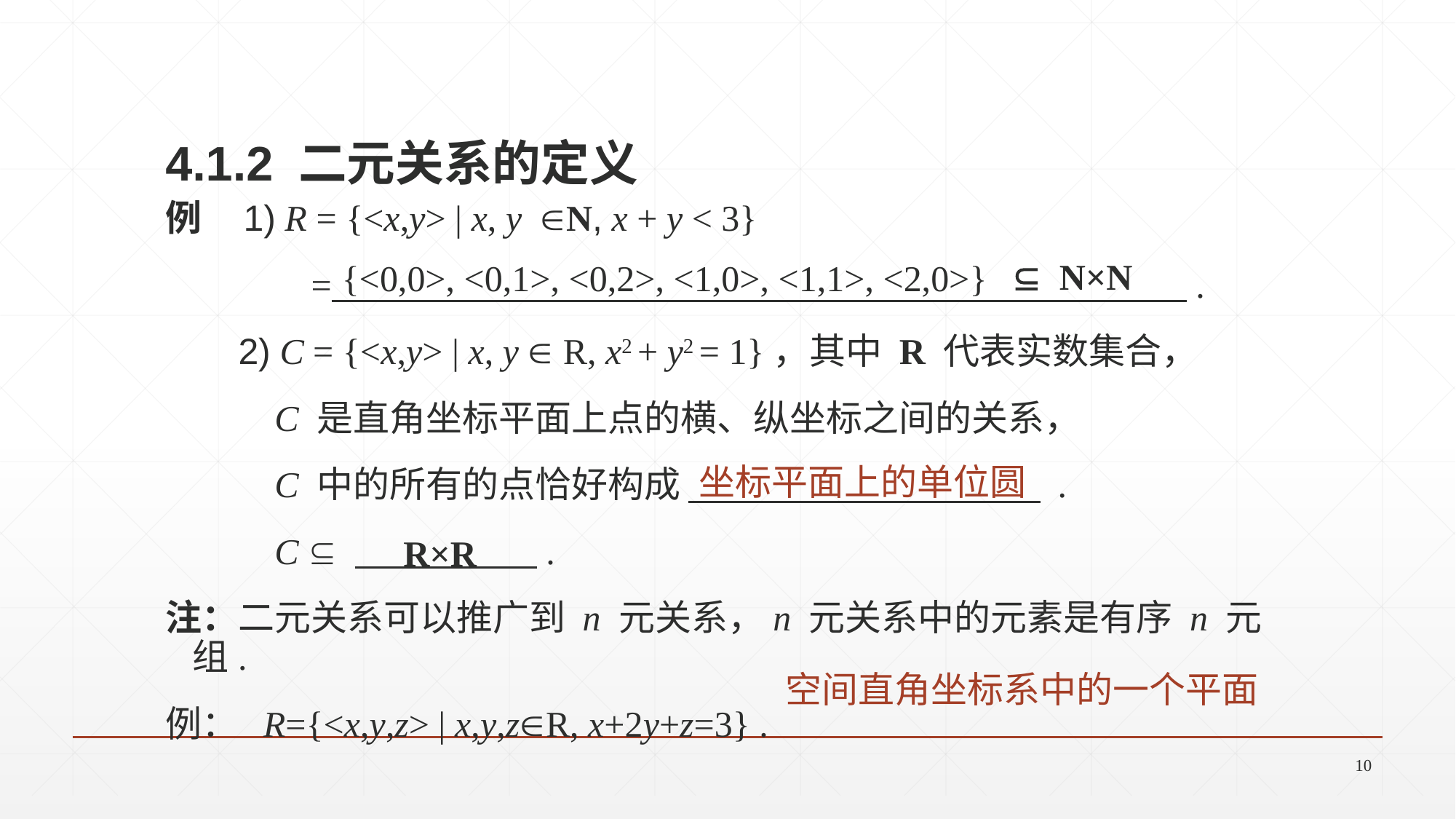

4.1.2 二元关系的定义
例    1) R = {<x,y> | x, y  ∈N, x + y < 3}
                =                                                                                               .
        2) C = {<x,y> | x, y ∈ R, x2 + y2 = 1}，其中 R 代表实数集合，
            C 是直角坐标平面上点的横、纵坐标之间的关系，
            C 中的所有的点恰好构成                                             .
            C ⊆                       .
注：二元关系可以推广到 n 元关系，n 元关系中的元素是有序 n 元组.
例：  R={<x,y,z> | x,y,z∈R, x+2y+z=3} .
⊆  N×N
{<0,0>, <0,1>, <0,2>, <1,0>, <1,1>, <2,0>}
坐标平面上的单位圆
R×R
空间直角坐标系中的一个平面
10